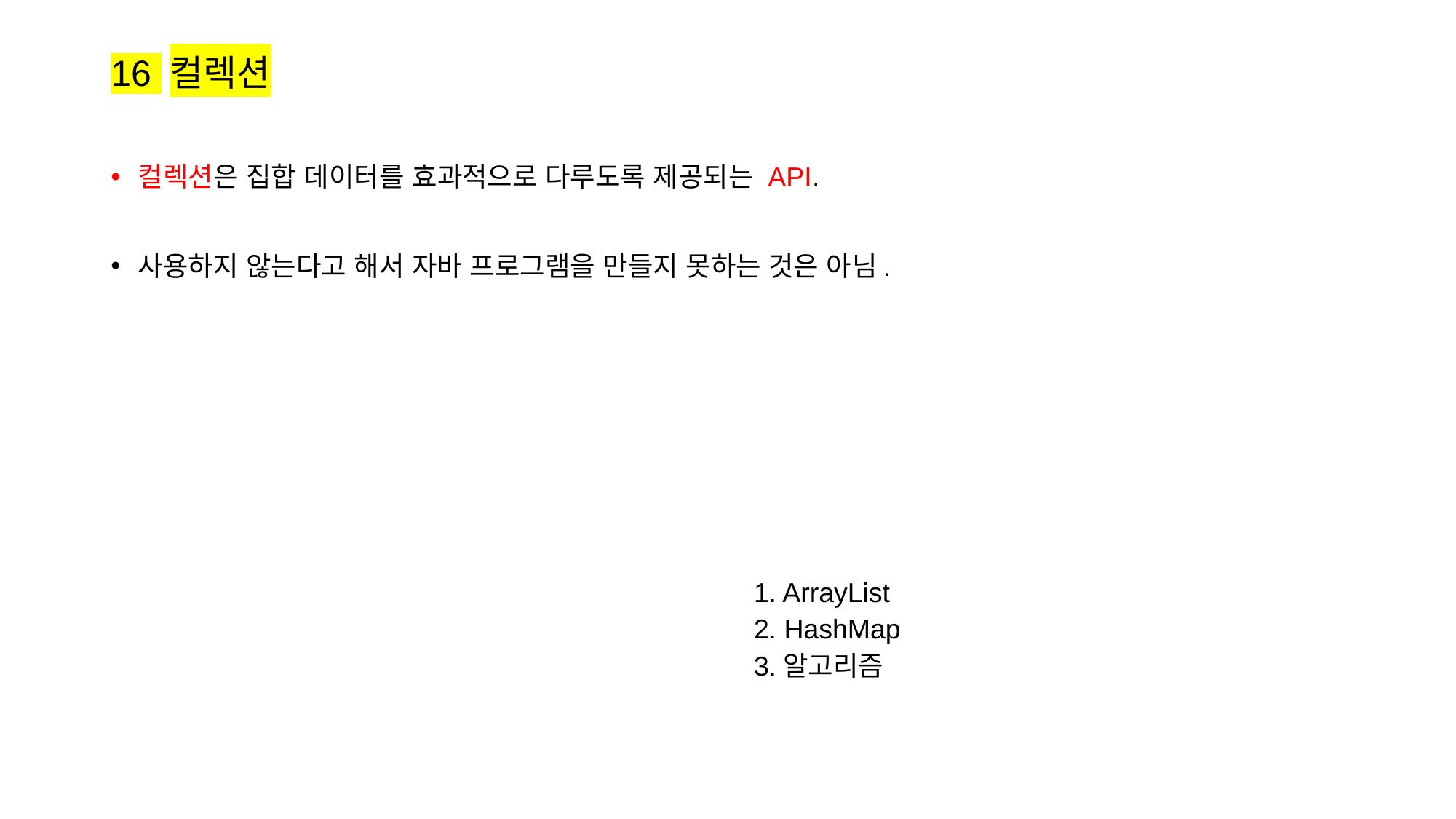

# 16 컬렉션

컬렉션은 집합 데이터를 효과적으로 다루도록 제공되는 API.

사용하지 않는다고 해서 자바 프로그램을 만들지 못하는 것은 아님.

                           1. ArrayList
                           2. HashMap
                           3.알고리즘